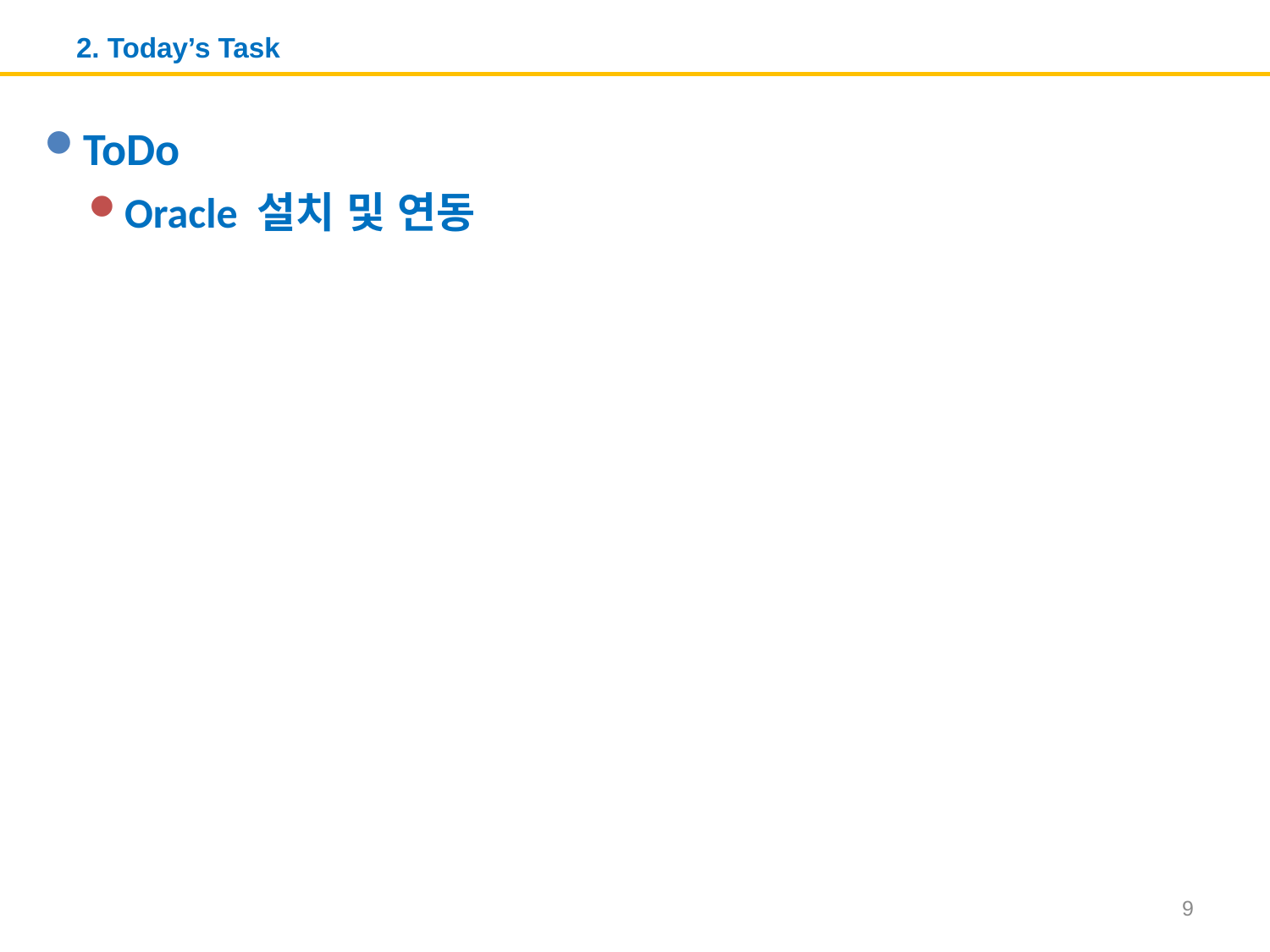

# 2. Today’s Task
ToDo
Oracle 설치 및 연동

9